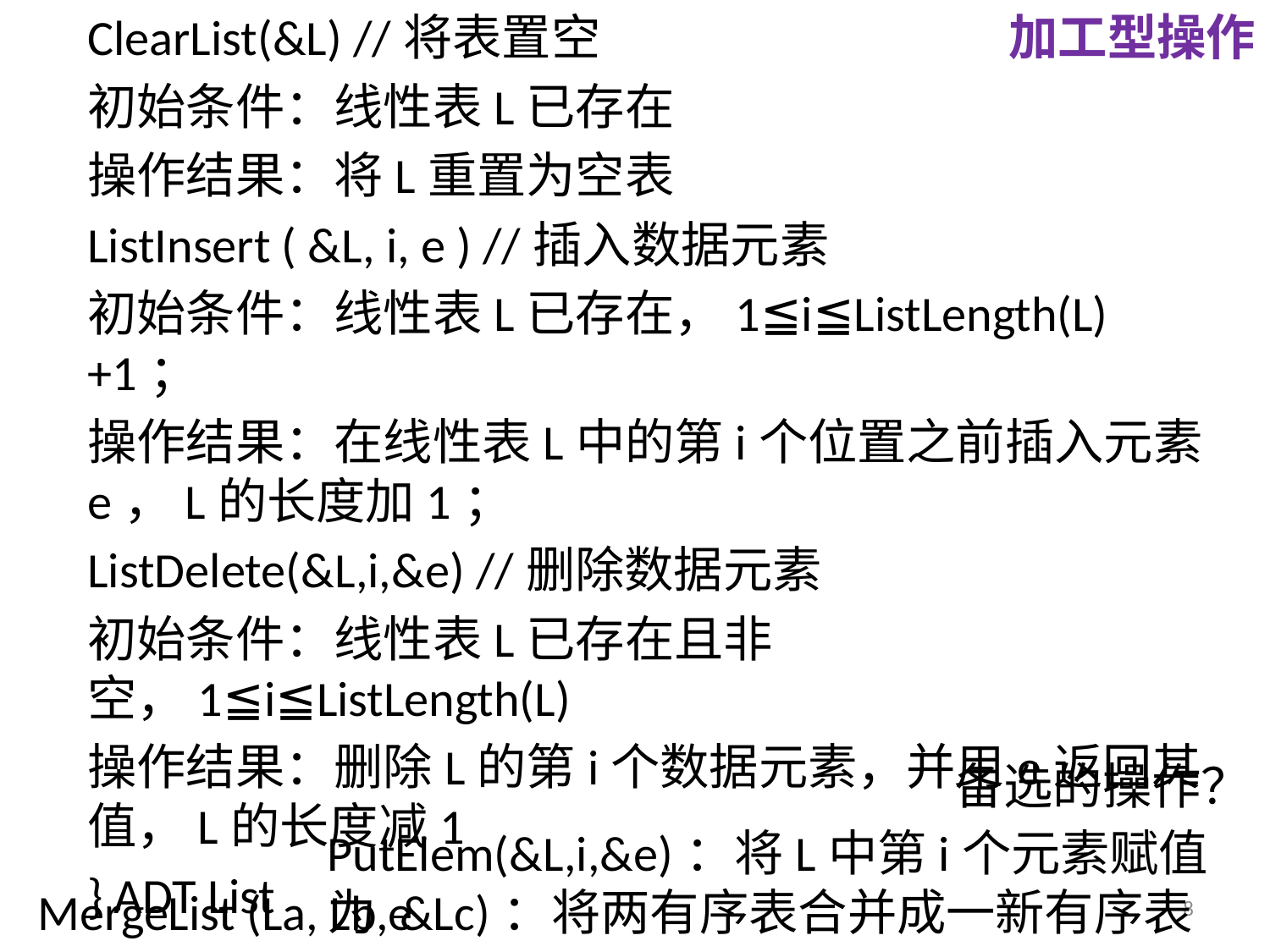

ClearList(&L) //将表置空
初始条件：线性表L已存在
操作结果：将L重置为空表
ListInsert ( &L, i, e ) //插入数据元素
初始条件：线性表L已存在，1≦i≦ListLength(L) +1；
操作结果：在线性表L中的第i个位置之前插入元素e，L的长度加1；
ListDelete(&L,i,&e) //删除数据元素
初始条件：线性表L已存在且非空，1≦i≦ListLength(L)
操作结果：删除L的第i个数据元素，并用e返回其值，L的长度减1
} ADT List
加工型操作
备选的操作？
PutElem(&L,i,&e)：将L中第i个元素赋值为e
MergeList (La, Lb, &Lc)：将两有序表合并成一新有序表
8